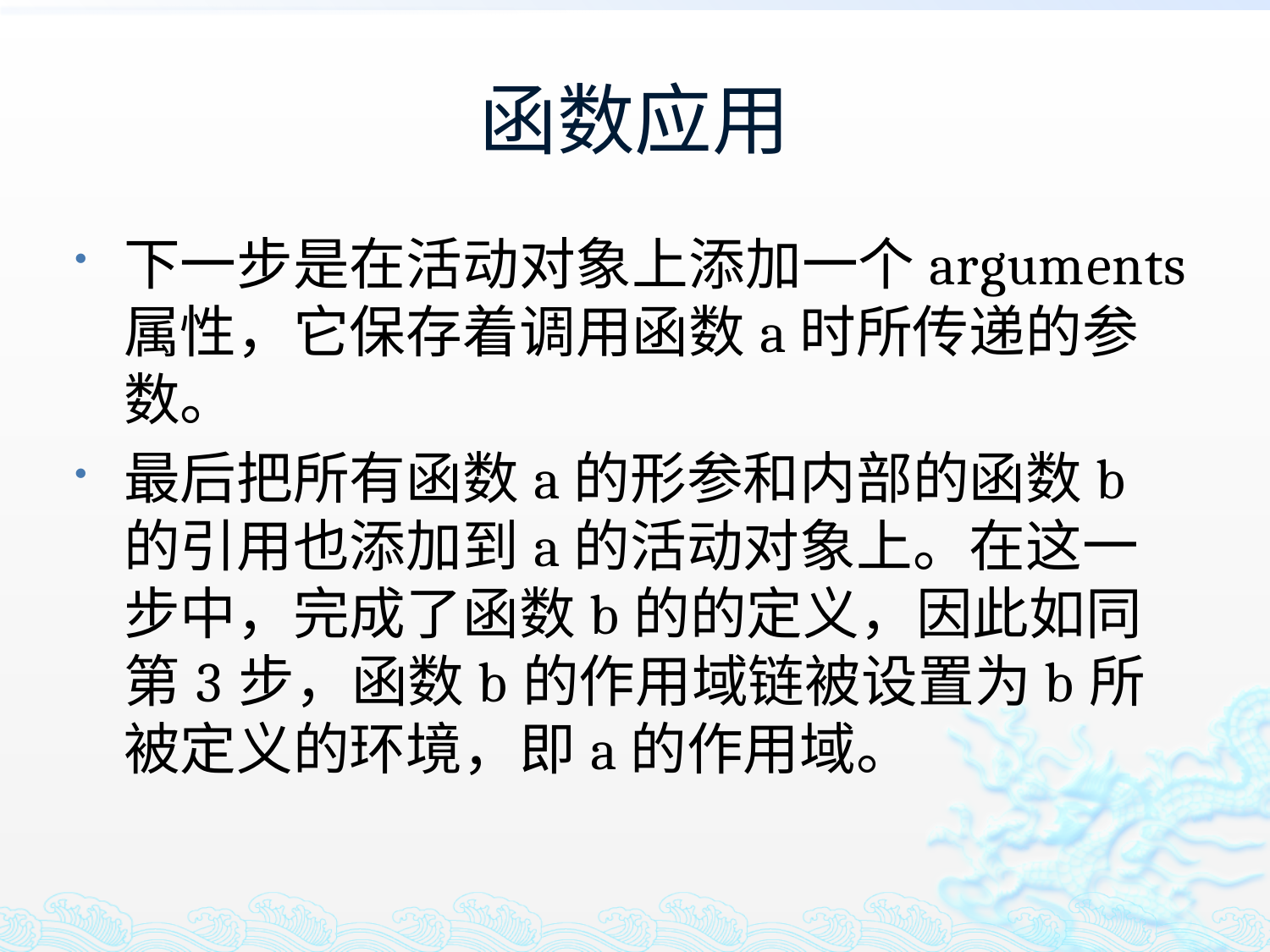

# 函数应用
下一步是在活动对象上添加一个arguments属性，它保存着调用函数a时所传递的参数。
最后把所有函数a的形参和内部的函数b的引用也添加到a的活动对象上。在这一步中，完成了函数b的的定义，因此如同第3步，函数b的作用域链被设置为b所被定义的环境，即a的作用域。